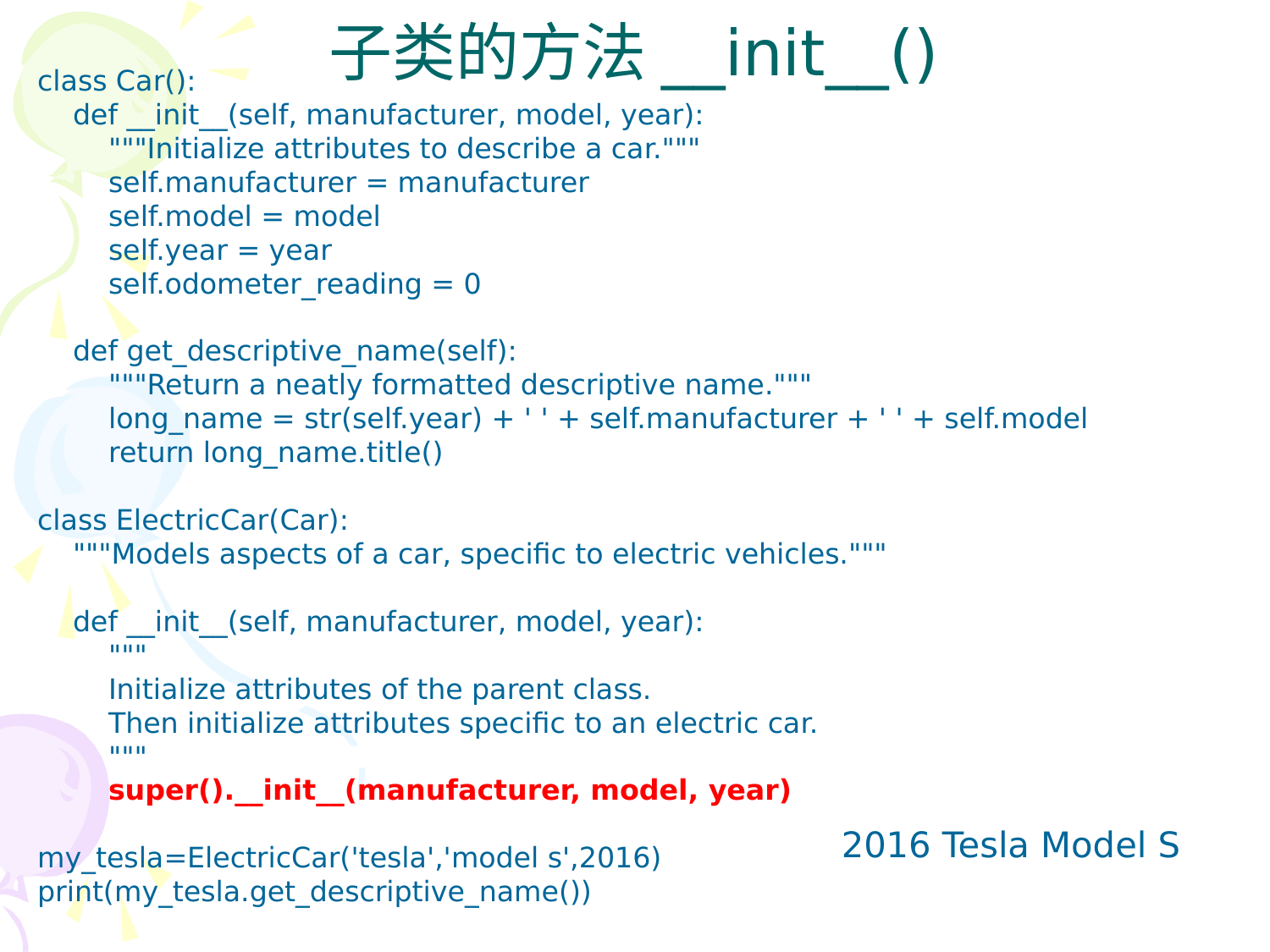

# 子类的方法__init__()
class Car():
    def __init__(self, manufacturer, model, year):
        """Initialize attributes to describe a car."""
        self.manufacturer = manufacturer
        self.model = model
        self.year = year
        self.odometer_reading = 0

    def get_descriptive_name(self):
        """Return a neatly formatted descriptive name."""
        long_name = str(self.year) + ' ' + self.manufacturer + ' ' + self.model
        return long_name.title()

class ElectricCar(Car):
    """Models aspects of a car, specific to electric vehicles."""

    def __init__(self, manufacturer, model, year):
        """
        Initialize attributes of the parent class.
        Then initialize attributes specific to an electric car.
        """
        super().__init__(manufacturer, model, year)

my_tesla=ElectricCar('tesla','model s',2016)
print(my_tesla.get_descriptive_name())
2016 Tesla Model S